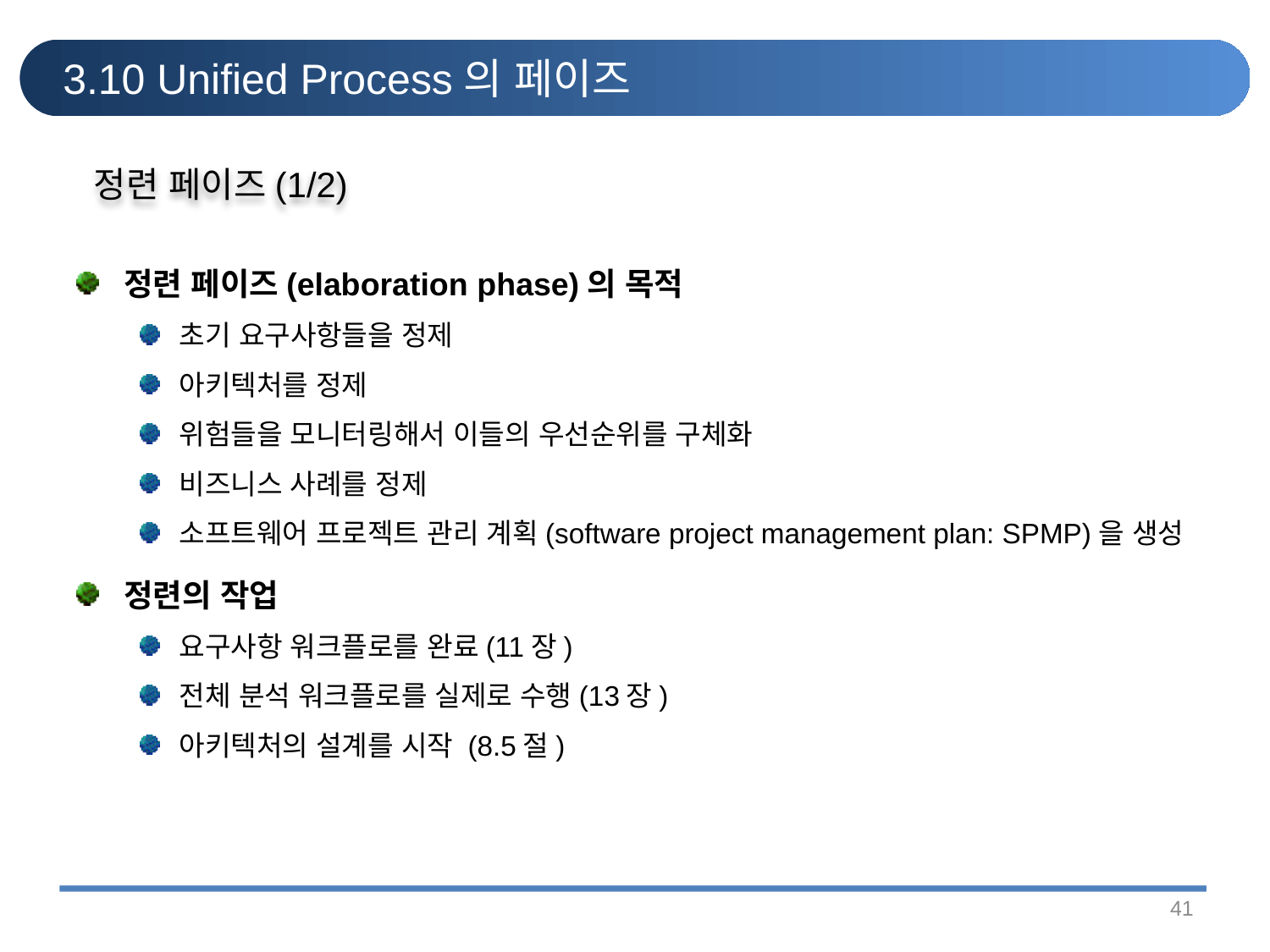

# 3.10 Unified Process의 페이즈
정련 페이즈(1/2)
정련 페이즈(elaboration phase)의 목적
초기 요구사항들을 정제
아키텍처를 정제
위험들을 모니터링해서 이들의 우선순위를 구체화
비즈니스 사례를 정제
소프트웨어 프로젝트 관리 계획(software project management plan: SPMP)을 생성
정련의 작업
요구사항 워크플로를 완료(11장)
전체 분석 워크플로를 실제로 수행(13장)
아키텍처의 설계를 시작 (8.5절)

41